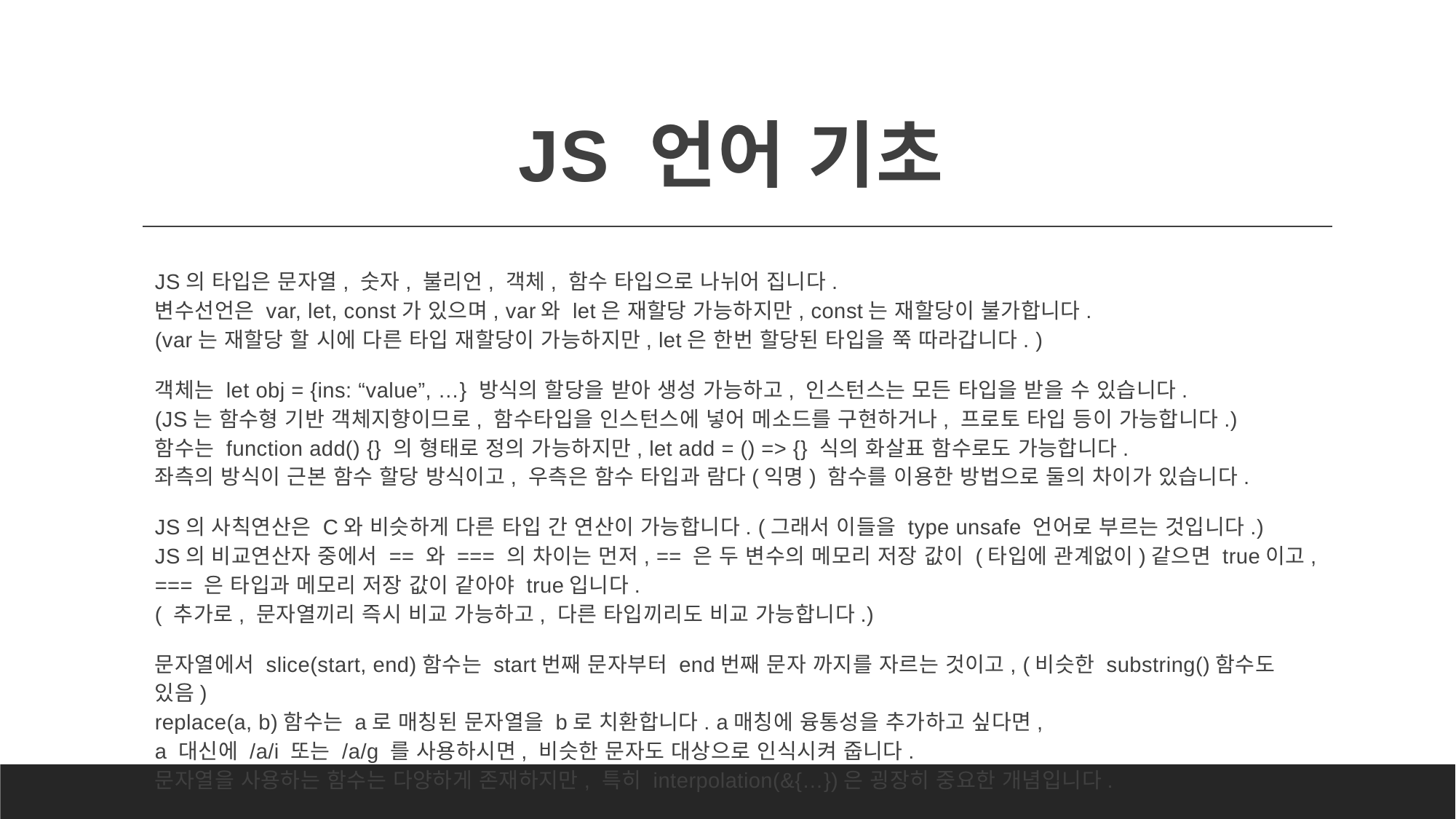

# JS 언어 기초
JS의 타입은 문자열, 숫자, 불리언, 객체, 함수 타입으로 나뉘어 집니다.
변수선언은 var, let, const가 있으며, var와 let은 재할당 가능하지만, const는 재할당이 불가합니다.
(var는 재할당 할 시에 다른 타입 재할당이 가능하지만, let은 한번 할당된 타입을 쭉 따라갑니다. )
객체는 let obj = {ins: “value”, …} 방식의 할당을 받아 생성 가능하고, 인스턴스는 모든 타입을 받을 수 있습니다.
(JS는 함수형 기반 객체지향이므로, 함수타입을 인스턴스에 넣어 메소드를 구현하거나, 프로토 타입 등이 가능합니다.)
함수는 function add() {} 의 형태로 정의 가능하지만, let add = () => {} 식의 화살표 함수로도 가능합니다.
좌측의 방식이 근본 함수 할당 방식이고, 우측은 함수 타입과 람다(익명) 함수를 이용한 방법으로 둘의 차이가 있습니다.
JS의 사칙연산은 C와 비슷하게 다른 타입 간 연산이 가능합니다. (그래서 이들을 type unsafe 언어로 부르는 것입니다.)
JS의 비교연산자 중에서 == 와 === 의 차이는 먼저, == 은 두 변수의 메모리 저장 값이 (타입에 관계없이)같으면 true이고,
=== 은 타입과 메모리 저장 값이 같아야 true입니다.
( 추가로, 문자열끼리 즉시 비교 가능하고, 다른 타입끼리도 비교 가능합니다.)
문자열에서 slice(start, end)함수는 start번째 문자부터 end번째 문자 까지를 자르는 것이고, (비슷한 substring()함수도 있음)
replace(a, b)함수는 a로 매칭된 문자열을 b로 치환합니다. a매칭에 융통성을 추가하고 싶다면,
a 대신에 /a/i 또는 /a/g 를 사용하시면, 비슷한 문자도 대상으로 인식시켜 줍니다.
문자열을 사용하는 함수는 다양하게 존재하지만, 특히 interpolation(&{…})은 굉장히 중요한 개념입니다.